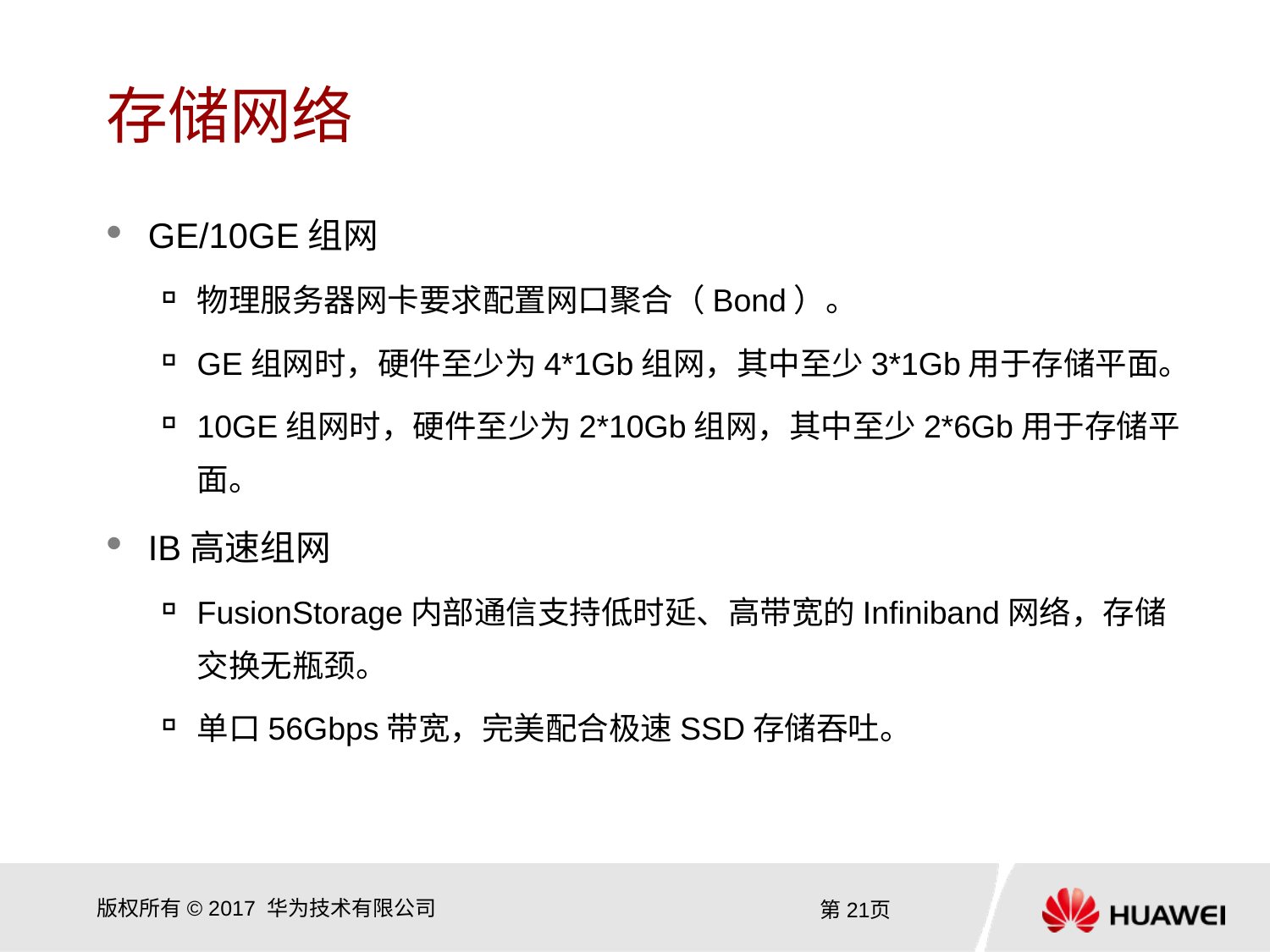

# 存储网络
GE/10GE组网
物理服务器网卡要求配置网口聚合（Bond）。
GE组网时，硬件至少为4*1Gb组网，其中至少3*1Gb用于存储平面。
10GE组网时，硬件至少为2*10Gb组网，其中至少2*6Gb用于存储平面。
IB高速组网
FusionStorage内部通信支持低时延、高带宽的Infiniband网络，存储交换无瓶颈。
单口56Gbps带宽，完美配合极速SSD存储吞吐。